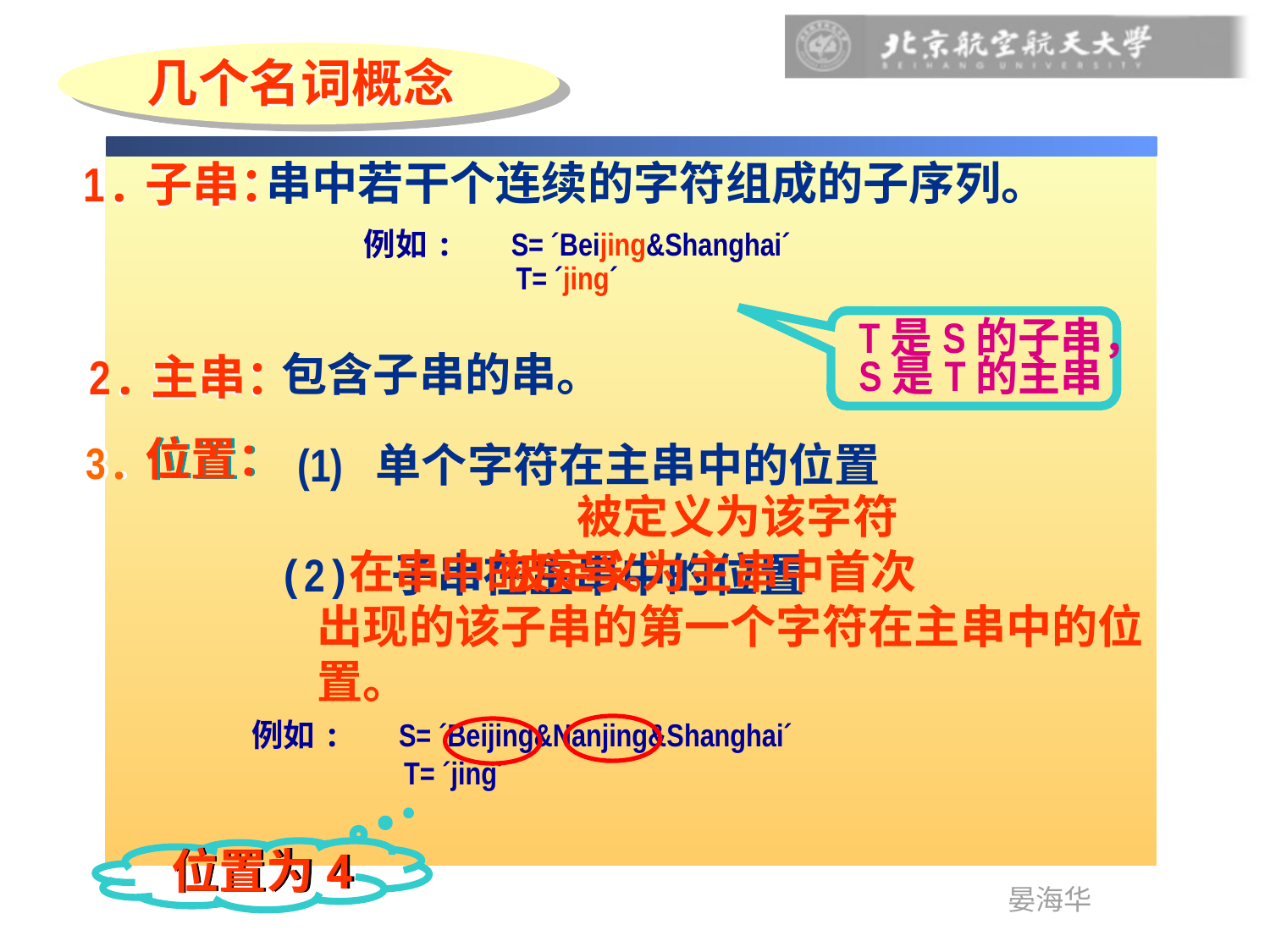

几个名词概念
1.子串：
串中若干个连续的字符组成的子序列。
例如:   S= ´Beijing&Shanghai´
        T= ´jing´

T是S的子串，
S是T的主串
包含子串的串。
2.主串：

                        被定义为该字符
  在串中的序号。
位置：
3.
(1)  单个字符在主串中的位置
                       被定义为主串中首次
     出现的该子串的第一个字符在主串中的位
     置。
(2) 子串在主串中的位置
例如:   S= ´Beijing&Nanjing&Shanghai´
        T= ´jing´

位置为4